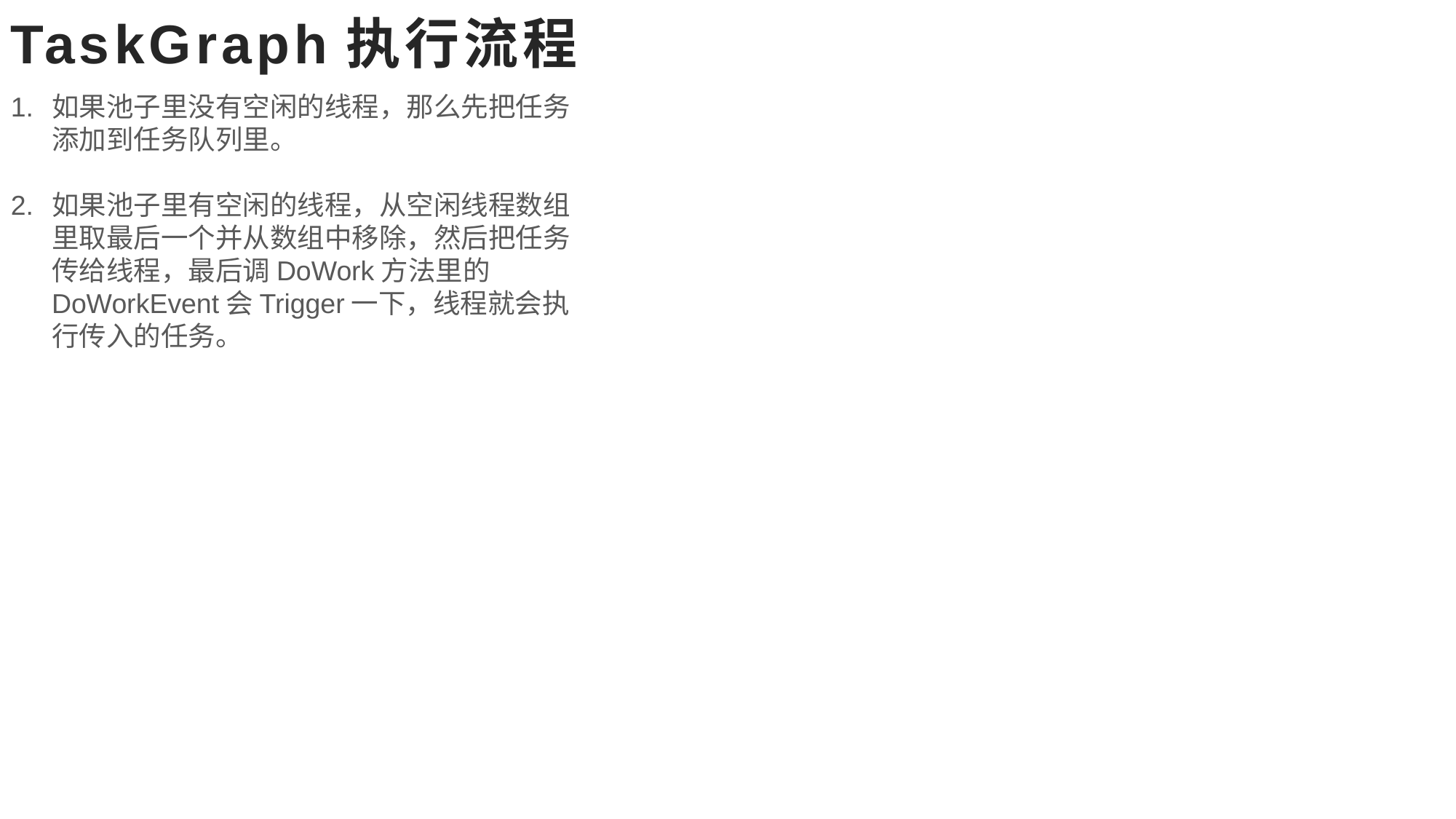

# TaskGraph执行流程
如果池子里没有空闲的线程，那么先把任务添加到任务队列里。

如果池子里有空闲的线程，从空闲线程数组里取最后一个并从数组中移除，然后把任务传给线程，最后调DoWork方法里的DoWorkEvent会Trigger一下，线程就会执行传入的任务。